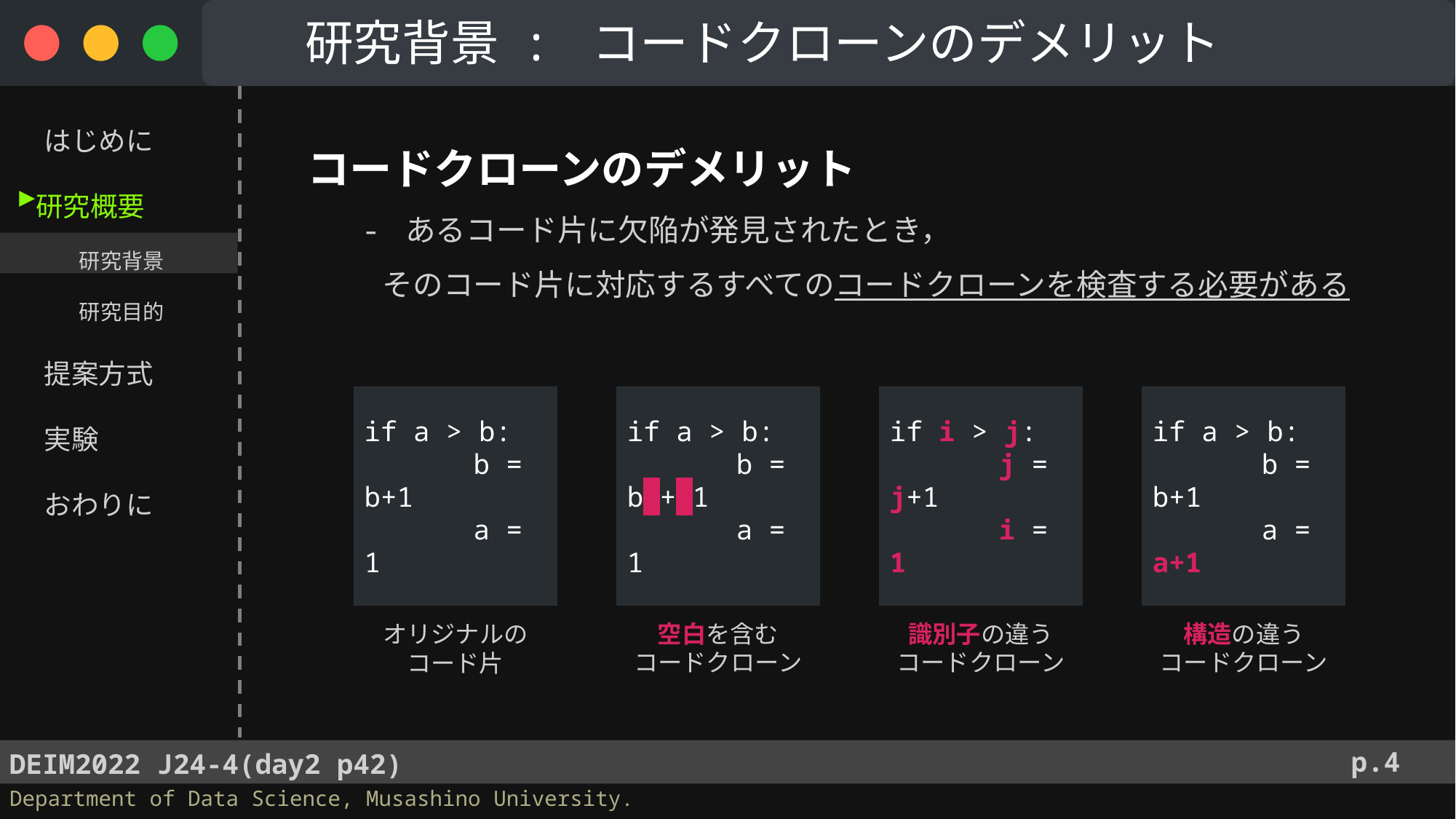

研究背景 : コードクローンのデメリット
　 はじめに
   研究概要
　　　 研究背景
　　　 研究目的
　 提案方式
　 実験
　 おわりに

コードクローンのデメリット
- あるコード片に欠陥が発見されたとき，
  そのコード片に対応するすべてのコードクローンを検査する必要がある
▶︎

if a > b:
	b = b+1
	a = 1
if a > b:
	b = b + 1
	a = 1
if i > j:
	j = j+1
	i = 1
if a > b:
	b = b+1
	a = a+1
空白を含む
コードクローン
識別子の違うコードクローン
構造の違う
コードクローン
オリジナルの
コード片

p.4